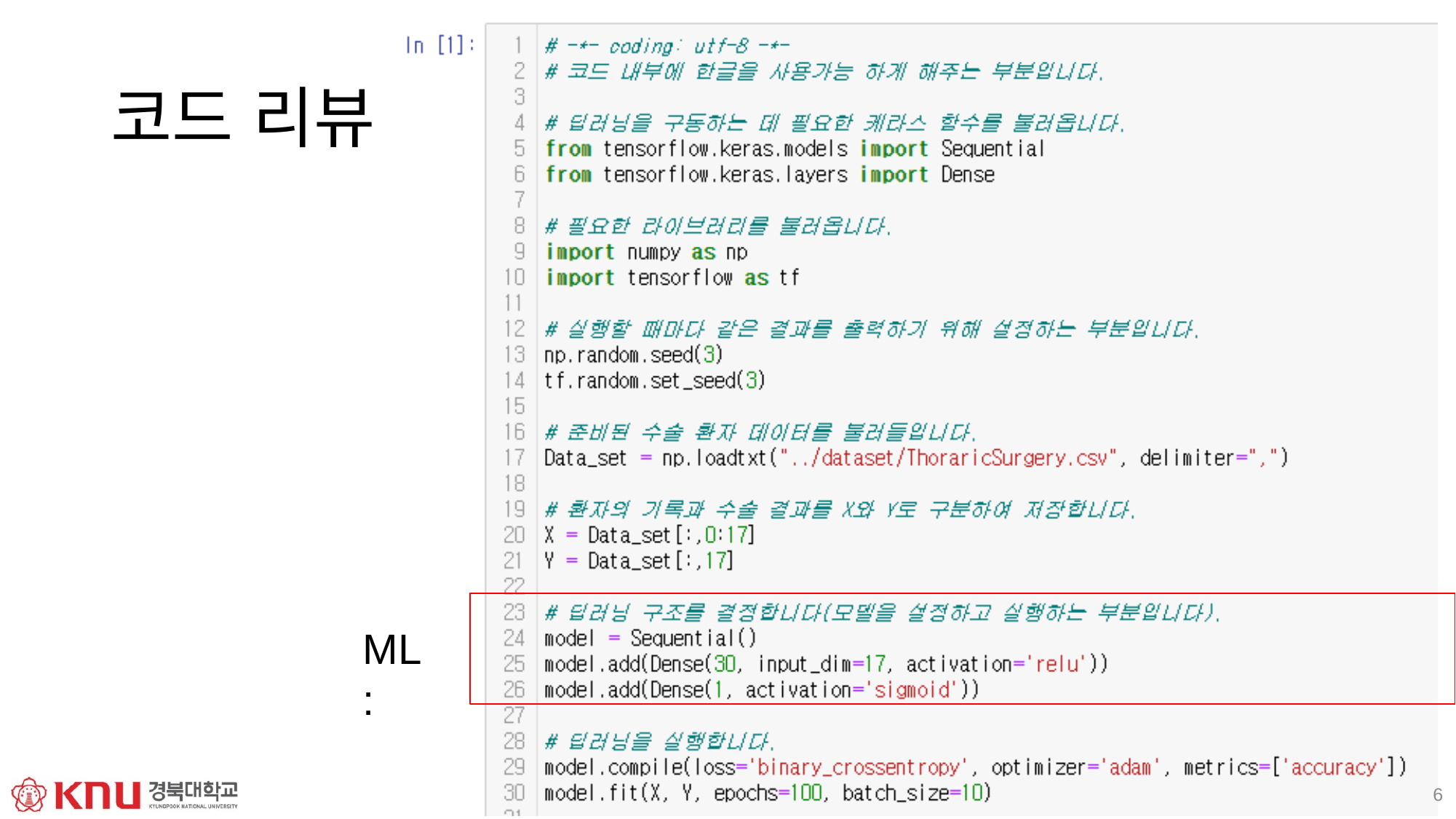

코드 리뷰
ML:
6
기계학습개론 2020-2	3